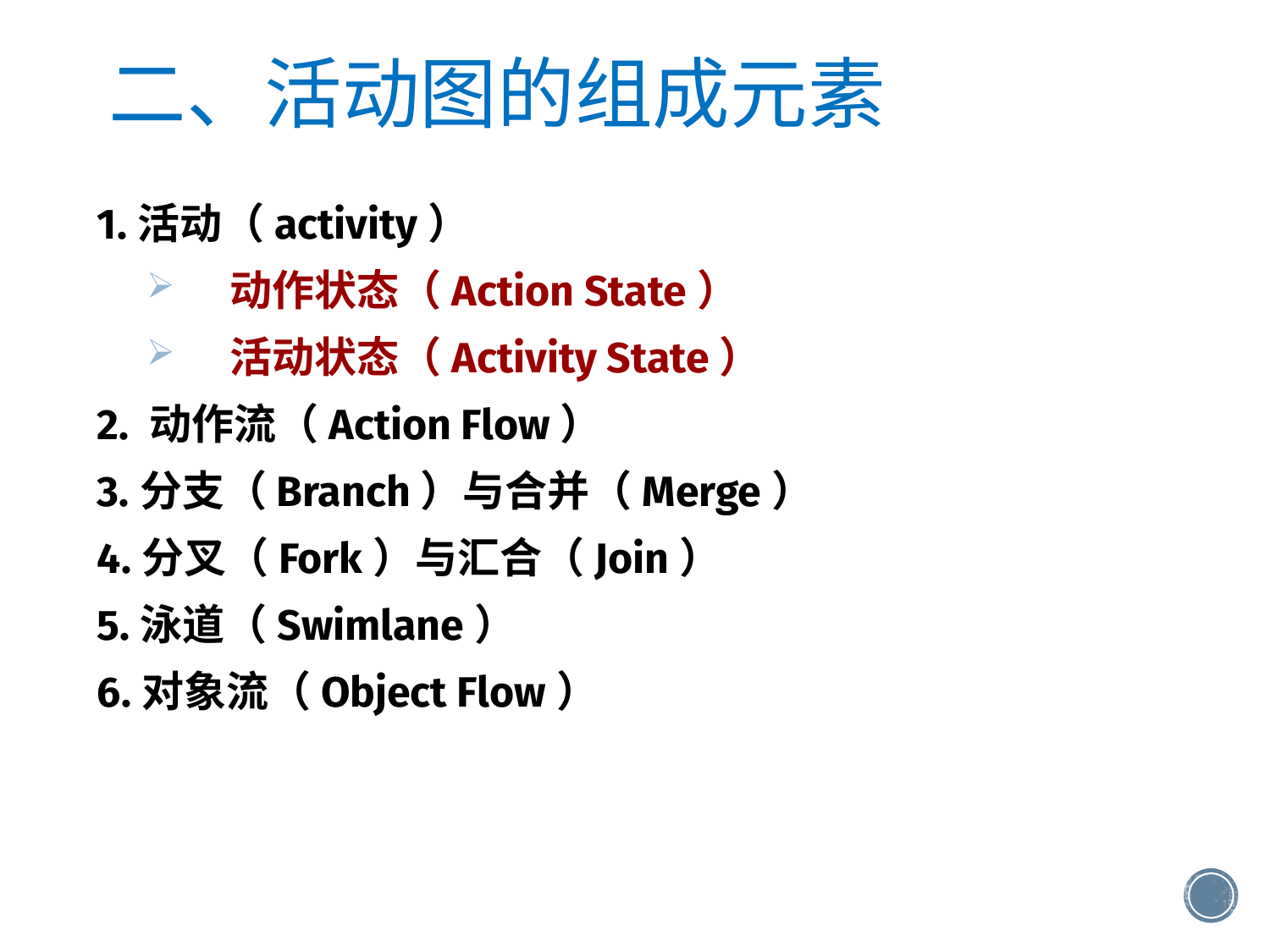

二、活动图的组成元素
1.活动（activity）
    动作状态（Action State）
    活动状态（Activity State）
2. 动作流（Action Flow）
3.分支（Branch）与合并（Merge）
4.分叉（Fork）与汇合（Join）
5.泳道（Swimlane）
6.对象流（Object Flow）